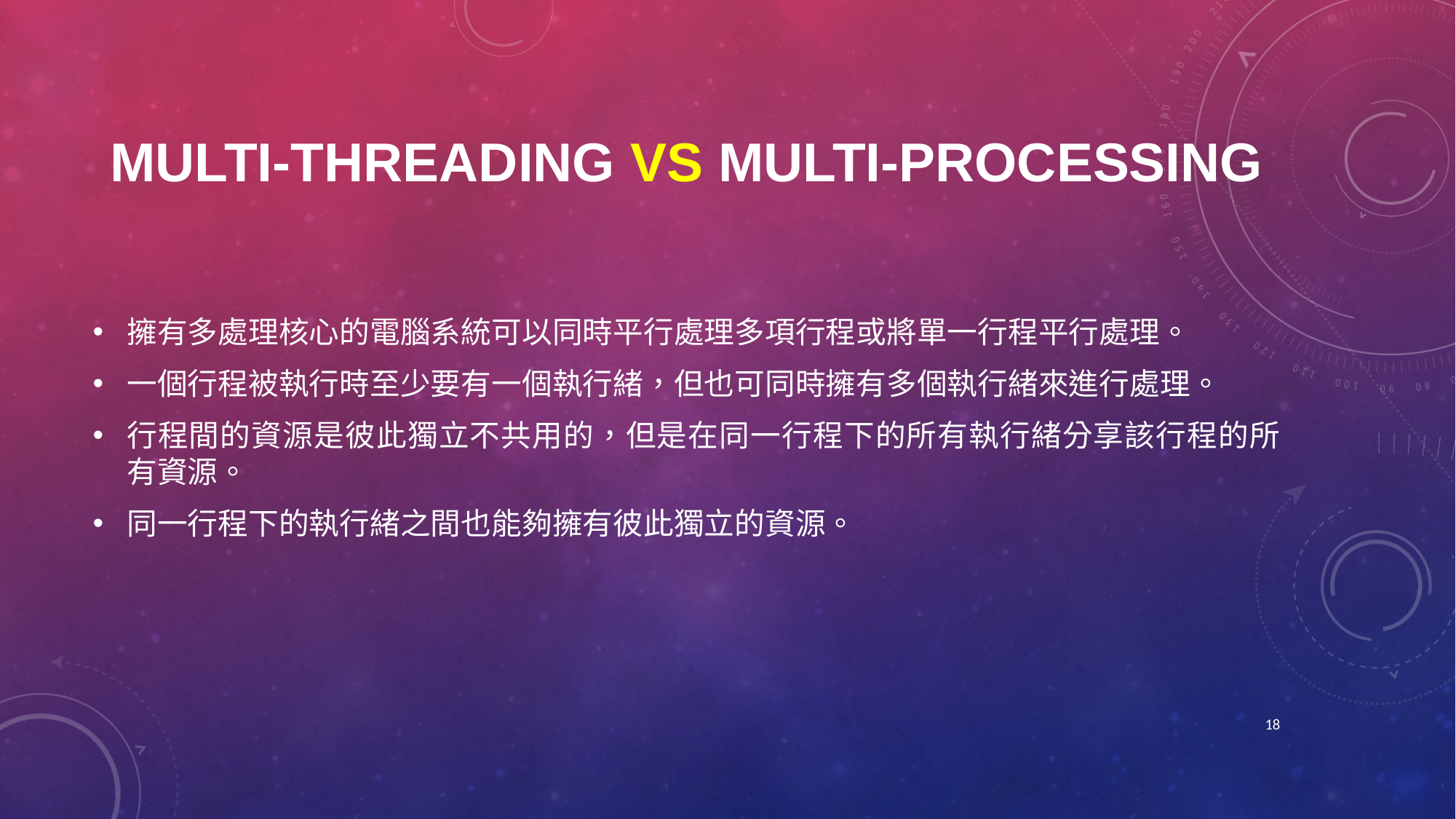

# Multi-threading vs Multi-processing
擁有多處理核心的電腦系統可以同時平行處理多項行程或將單一行程平行處理。
一個行程被執行時至少要有一個執行緒，但也可同時擁有多個執行緒來進行處理。
行程間的資源是彼此獨立不共用的，但是在同一行程下的所有執行緒分享該行程的所有資源。
同一行程下的執行緒之間也能夠擁有彼此獨立的資源。
18